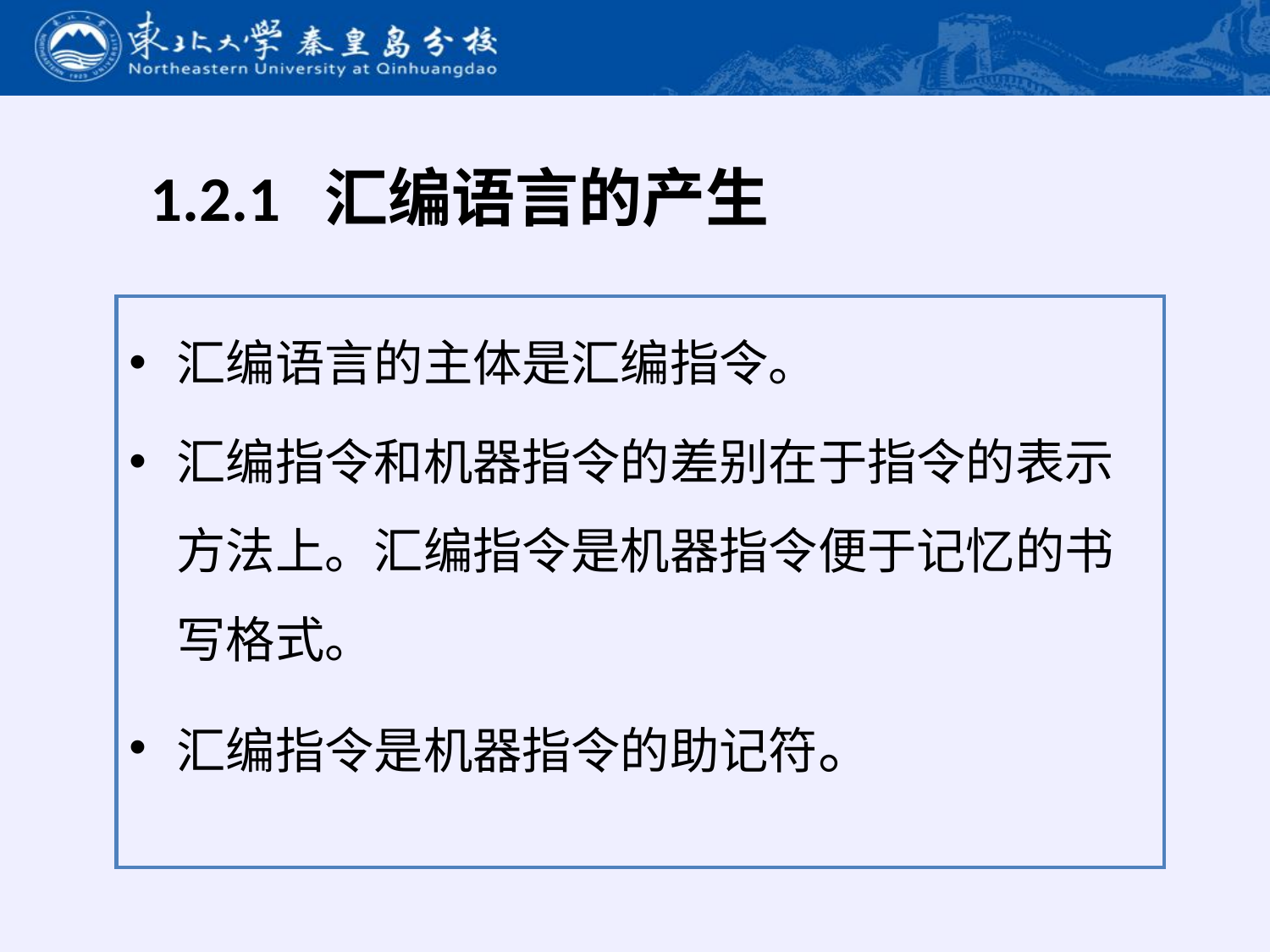

# 1.2.1  汇编语言的产生
汇编语言的主体是汇编指令。
汇编指令和机器指令的差别在于指令的表示方法上。汇编指令是机器指令便于记忆的书写格式。
汇编指令是机器指令的助记符。